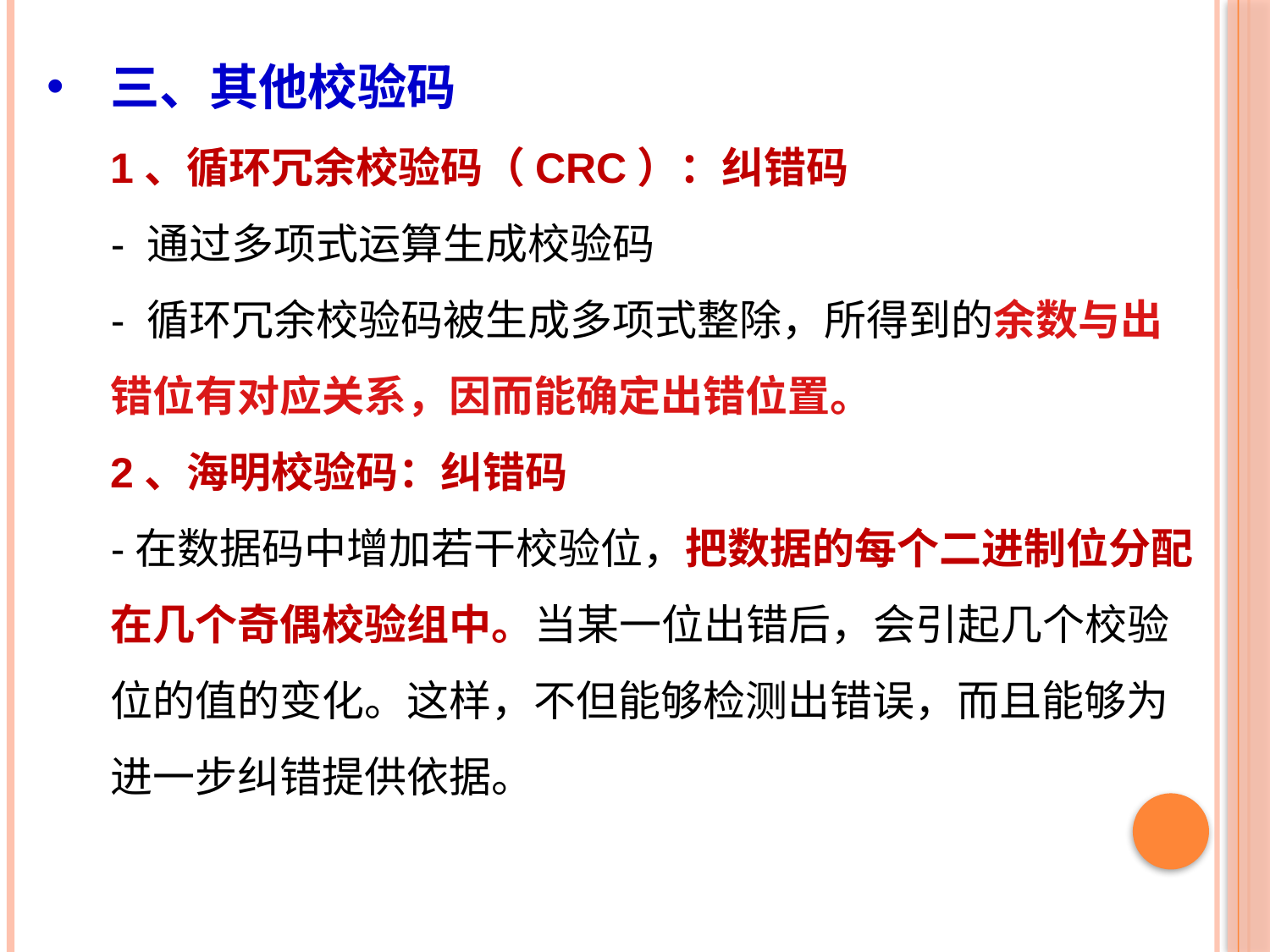

# 三、其他校验码 1、循环冗余校验码（CRC）：纠错码 - 通过多项式运算生成校验码 - 循环冗余校验码被生成多项式整除，所得到的余数与出错位有对应关系，因而能确定出错位置。 2、海明校验码：纠错码 -在数据码中增加若干校验位，把数据的每个二进制位分配在几个奇偶校验组中。当某一位出错后，会引起几个校验位的值的变化。这样，不但能够检测出错误，而且能够为进一步纠错提供依据。